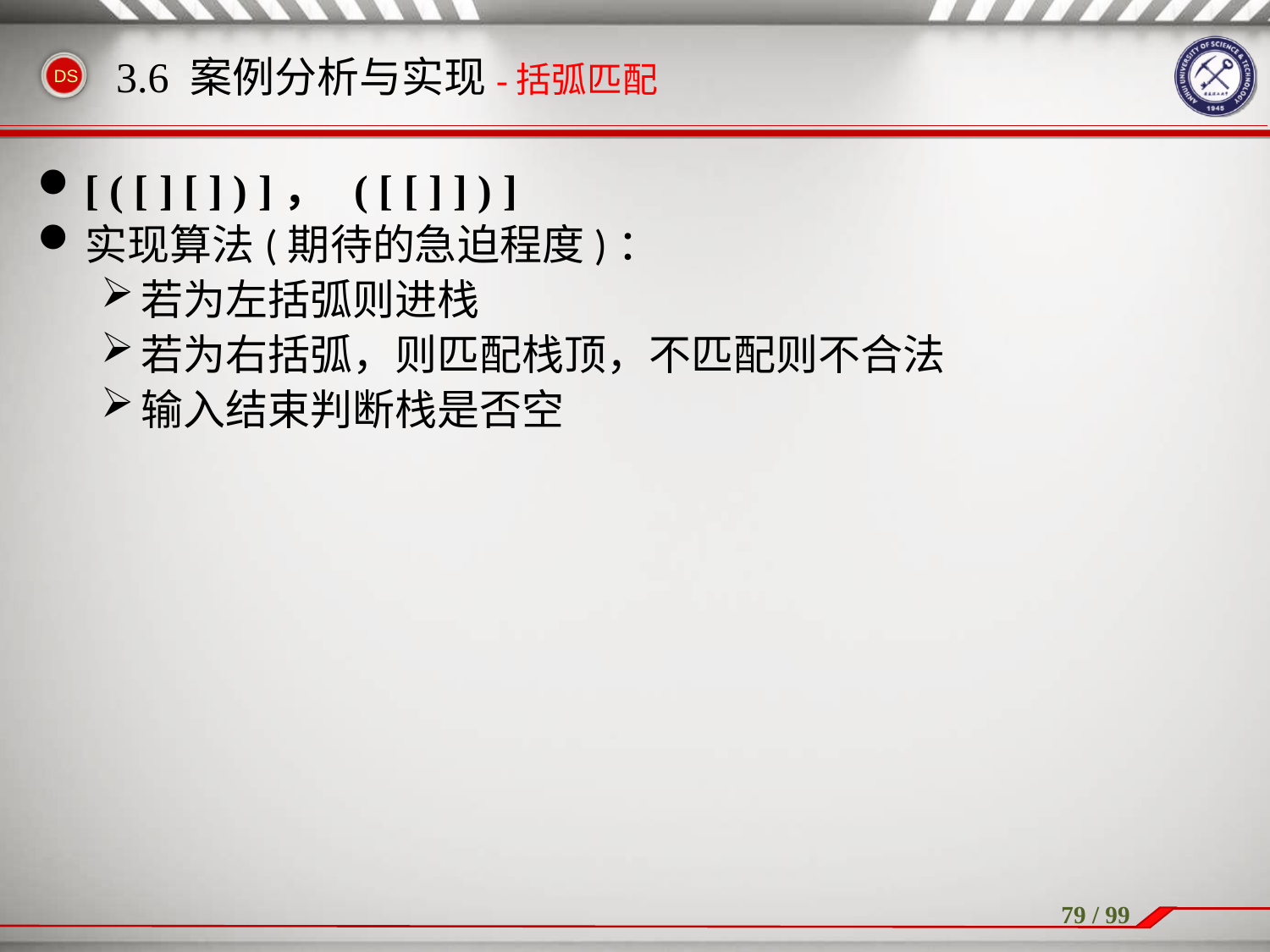

# 3.6 案例分析与实现-括弧匹配
[ ( [ ] [ ] ) ]，  ( [ [ ] ] ) ]
实现算法(期待的急迫程度)：
若为左括弧则进栈
若为右括弧，则匹配栈顶，不匹配则不合法
输入结束判断栈是否空